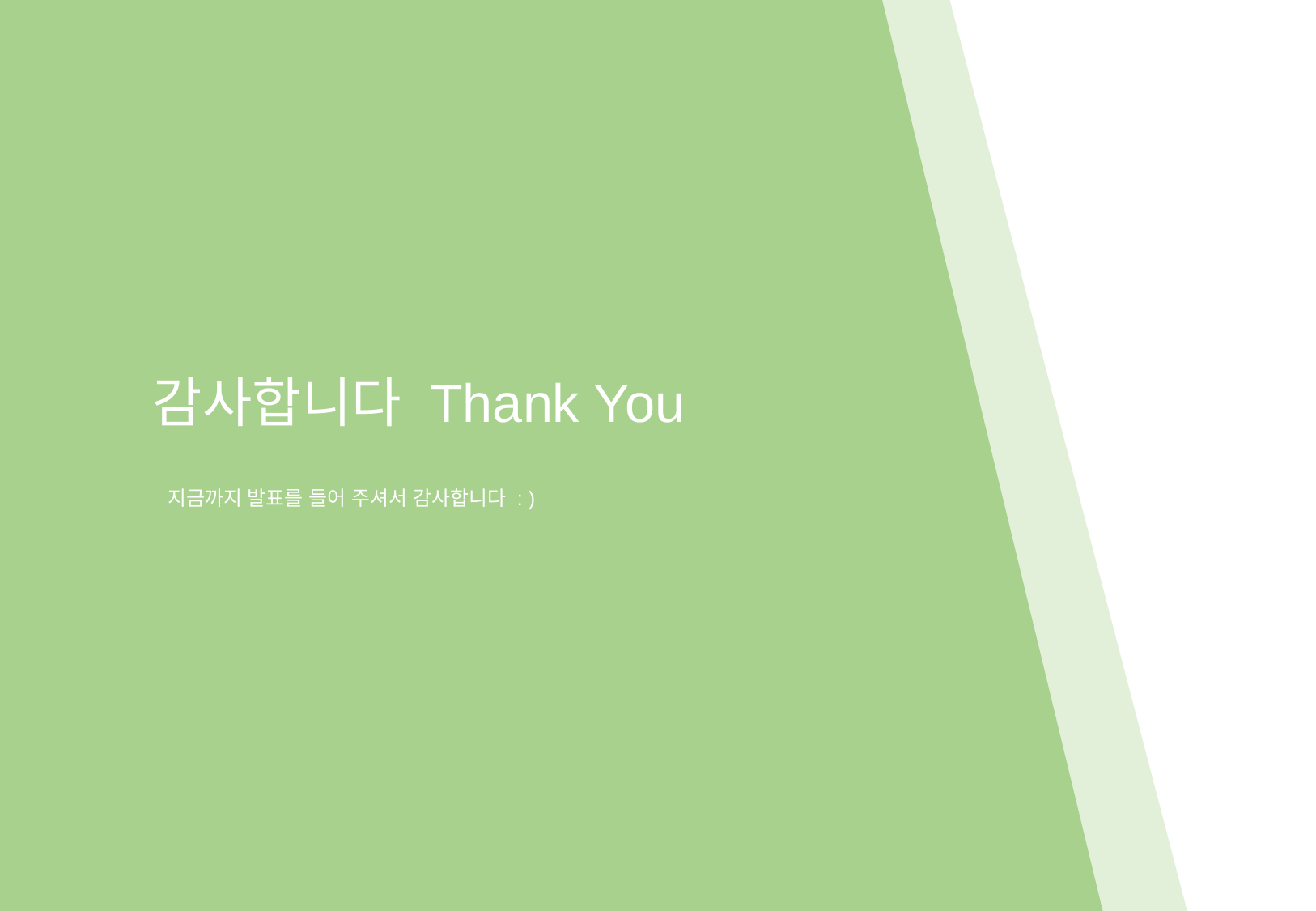

감사합니다 Thank You
지금까지 발표를 들어 주셔서 감사합니다 : )